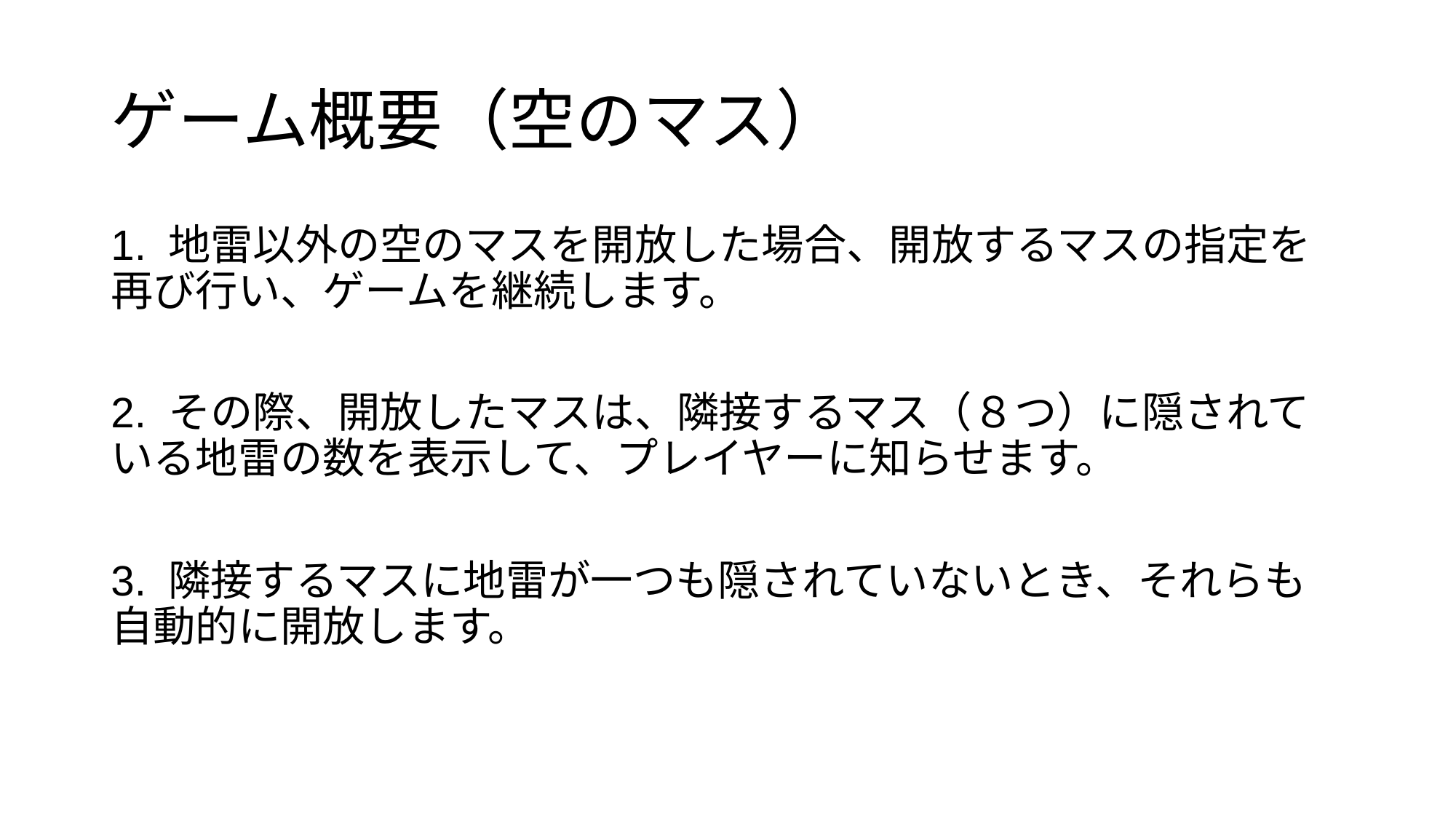

# ゲーム概要（空のマス）
1. 地雷以外の空のマスを開放した場合、開放するマスの指定を再び行い、ゲームを継続します。

2. その際、開放したマスは、隣接するマス（８つ）に隠されている地雷の数を表示して、プレイヤーに知らせます。

3. 隣接するマスに地雷が一つも隠されていないとき、それらも自動的に開放します。